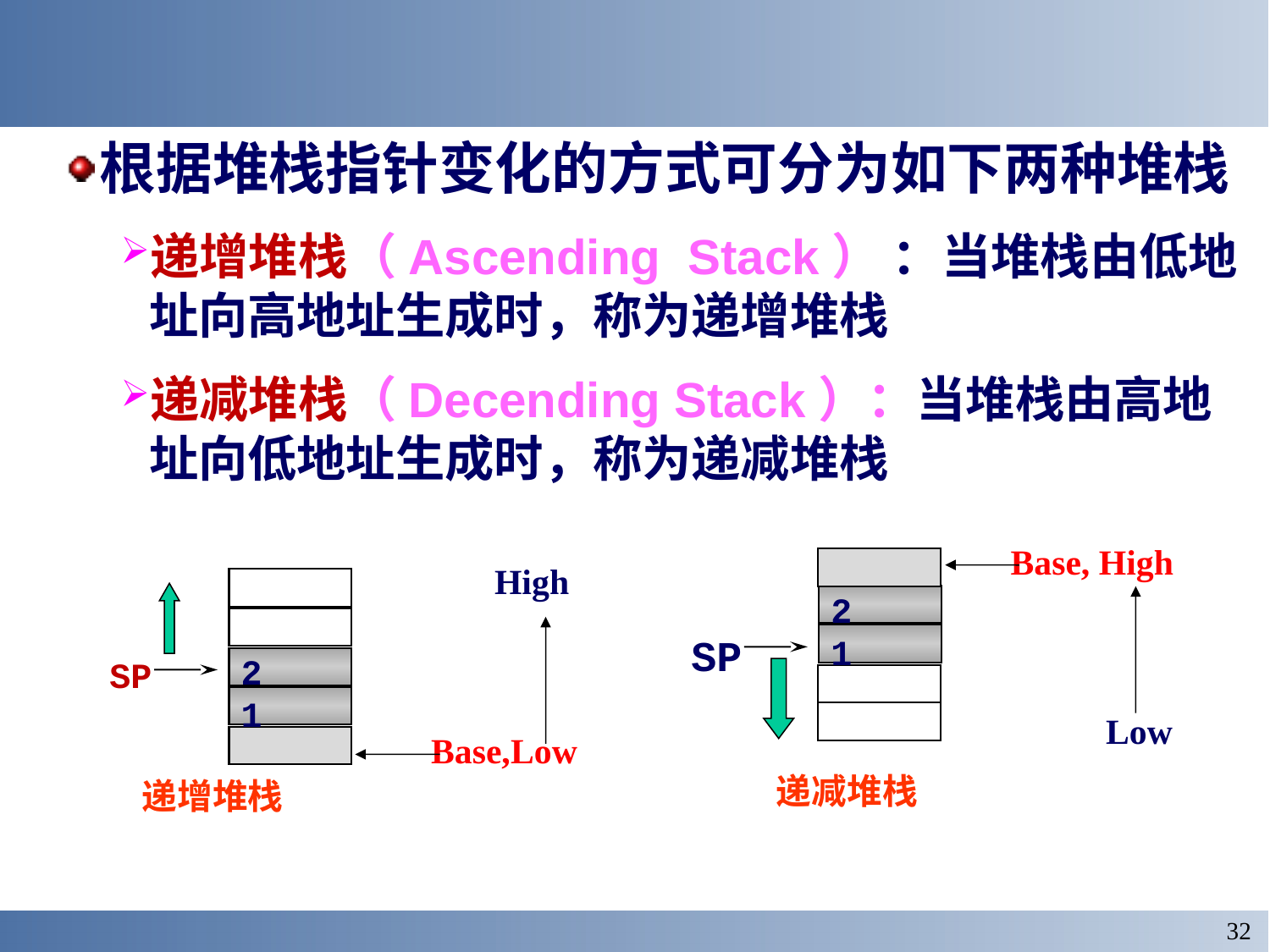

根据堆栈指针变化的方式可分为如下两种堆栈
递增堆栈（Ascending  Stack） ：当堆栈由低地址向高地址生成时，称为递增堆栈
递减堆栈（Decending Stack）：当堆栈由高地址向低地址生成时，称为递减堆栈

Base, High

2

1

Low
SP

递减堆栈
High

2
SP

1
Base,Low

递增堆栈